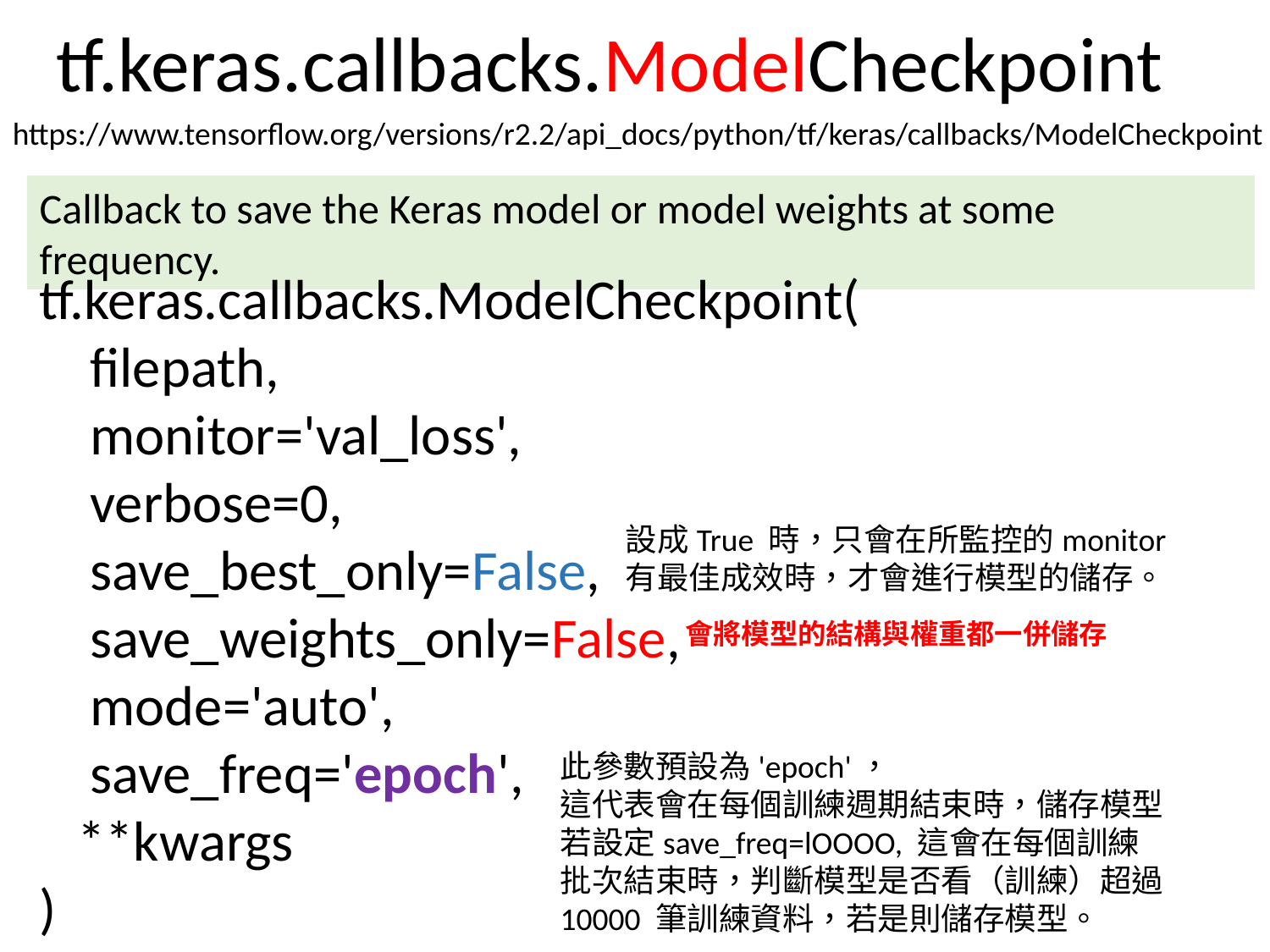

# tf.keras.callbacks.ModelCheckpoint
https://www.tensorflow.org/versions/r2.2/api_docs/python/tf/keras/callbacks/ModelCheckpoint
Callback to save the Keras model or model weights at some frequency.
tf.keras.callbacks.ModelCheckpoint(
    filepath,
    monitor='val_loss',
    verbose=0,
    save_best_only=False,
    save_weights_only=False,
    mode='auto',
    save_freq='epoch',
   **kwargs
)
設成True 時，只會在所監控的monitor有最佳成效時，才會進行模型的儲存。
會將模型的結構與權重都一併儲存
此參數預設為'epoch'，
這代表會在每個訓練週期結束時，儲存模型
若設定save_freq=lOOOO, 這會在每個訓練
批次結束時，判斷模型是否看（訓練）超過10000 筆訓練資料，若是則儲存模型。